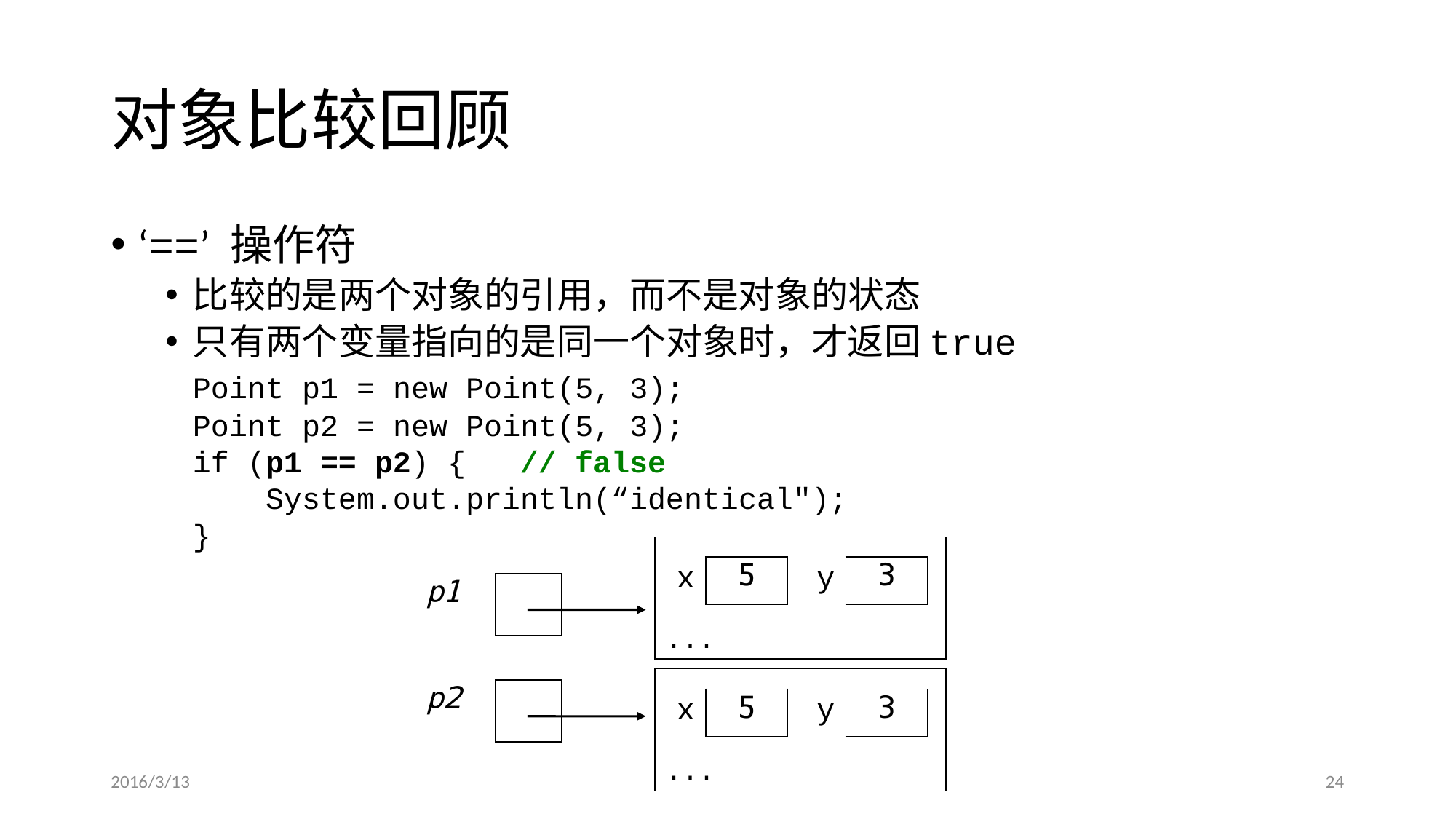

# 对象比较回顾
‘==’ 操作符
比较的是两个对象的引用，而不是对象的状态
只有两个变量指向的是同一个对象时，才返回true
	Point p1 = new Point(5, 3);
	Point p2 = new Point(5, 3);
	if (p1 == p2) {   // false
	    System.out.println(“identical");
	}

...
| x | 5 | y | 3 |
| --- | --- | --- | --- |
| p1 |  |
| --- | --- |

...
| p2 |  |
| --- | --- |
| x | 5 | y | 3 |
| --- | --- | --- | --- |

2016/3/13
24